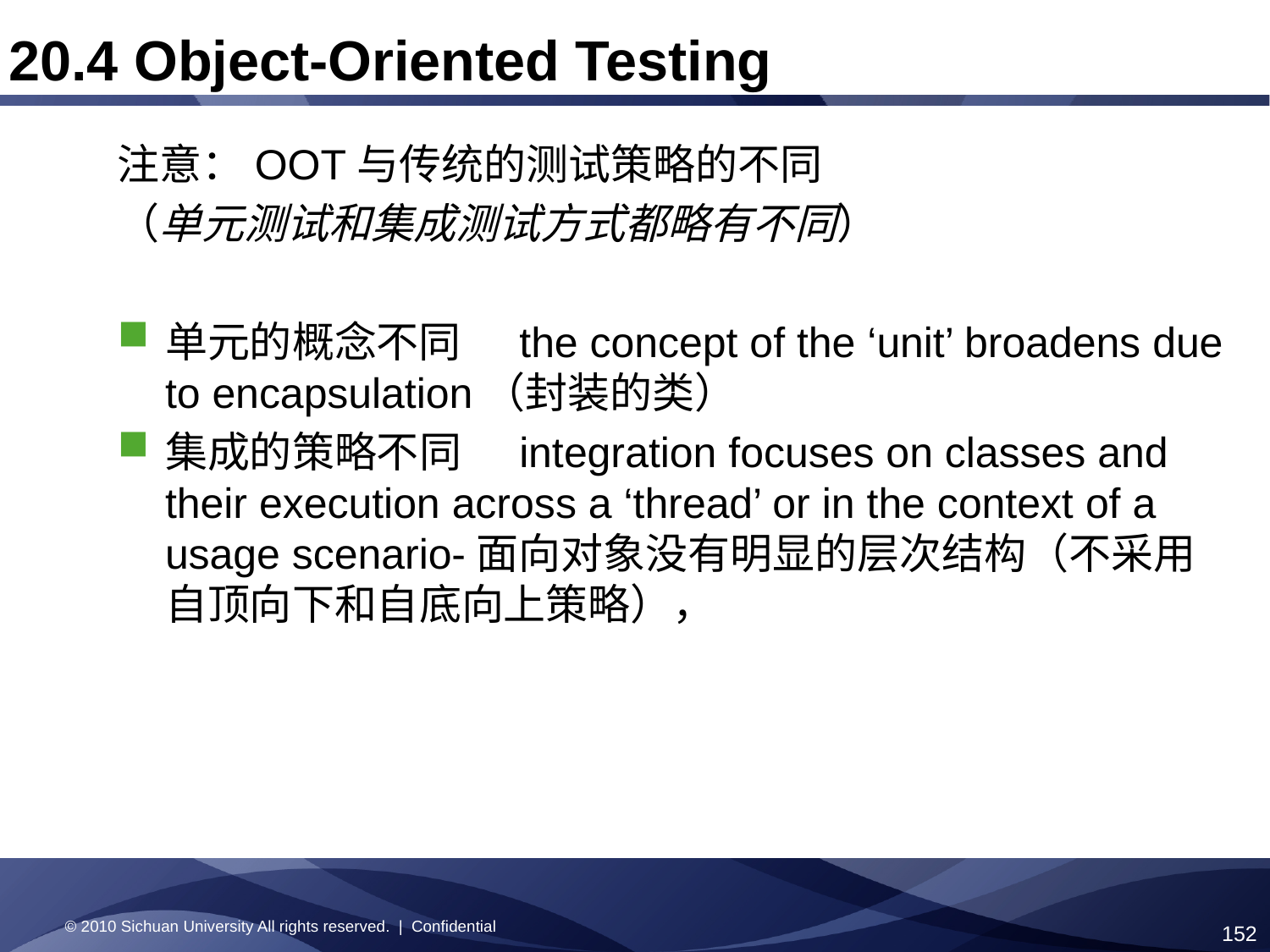

20.4 Object-Oriented Testing
注意：OOT与传统的测试策略的不同
（单元测试和集成测试方式都略有不同）

单元的概念不同     the concept of the ‘unit’ broadens due to encapsulation（封装的类）
集成的策略不同     integration focuses on classes and their execution across a ‘thread’ or in the context of a usage scenario-面向对象没有明显的层次结构（不采用自顶向下和自底向上策略），

© 2010 Sichuan University All rights reserved.  |  Confidential
152